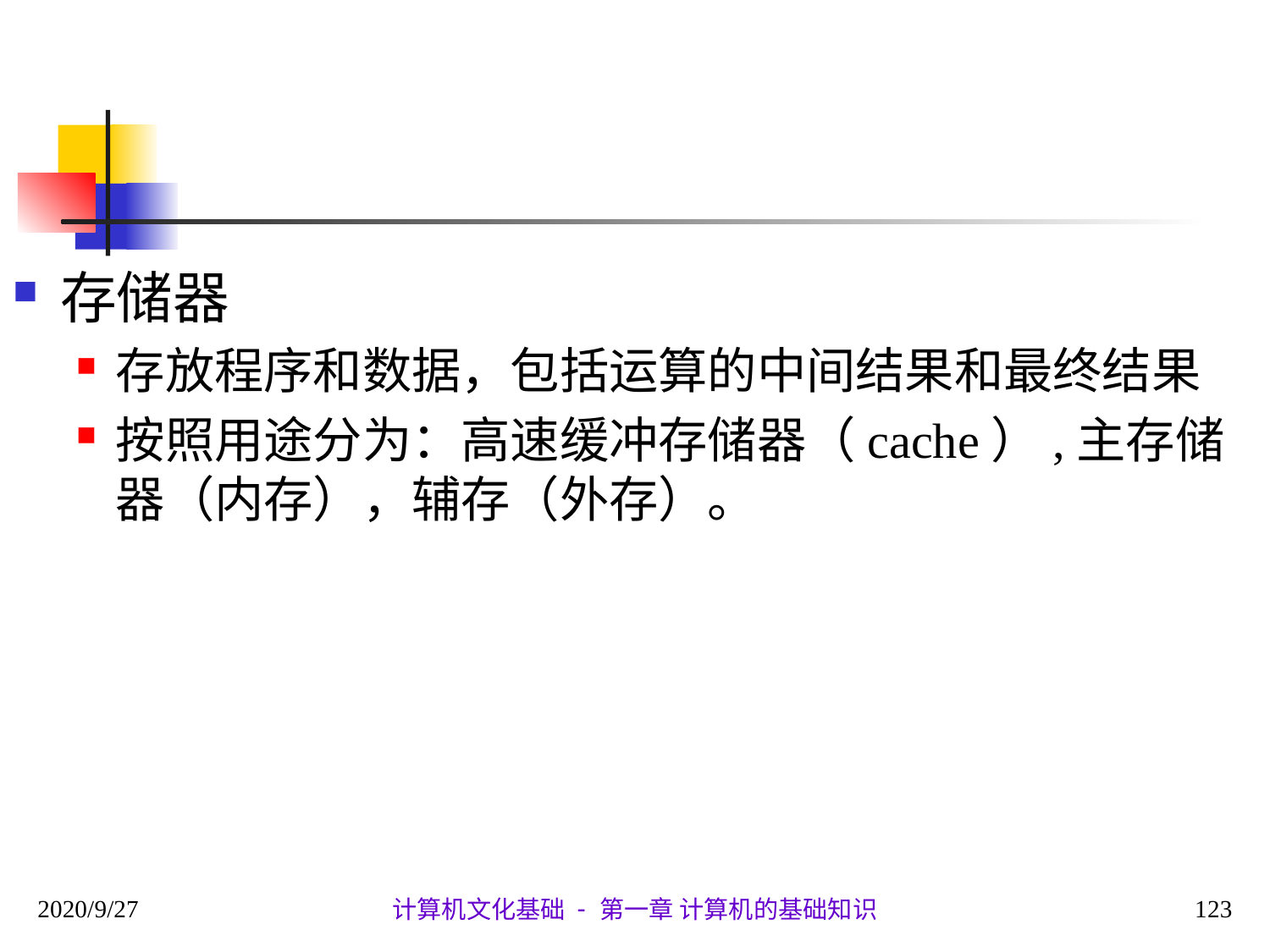

#
存储器
存放程序和数据，包括运算的中间结果和最终结果
按照用途分为：高速缓冲存储器（cache）,主存储器（内存），辅存（外存）。

2020/9/27
123
计算机文化基础 - 第一章 计算机的基础知识